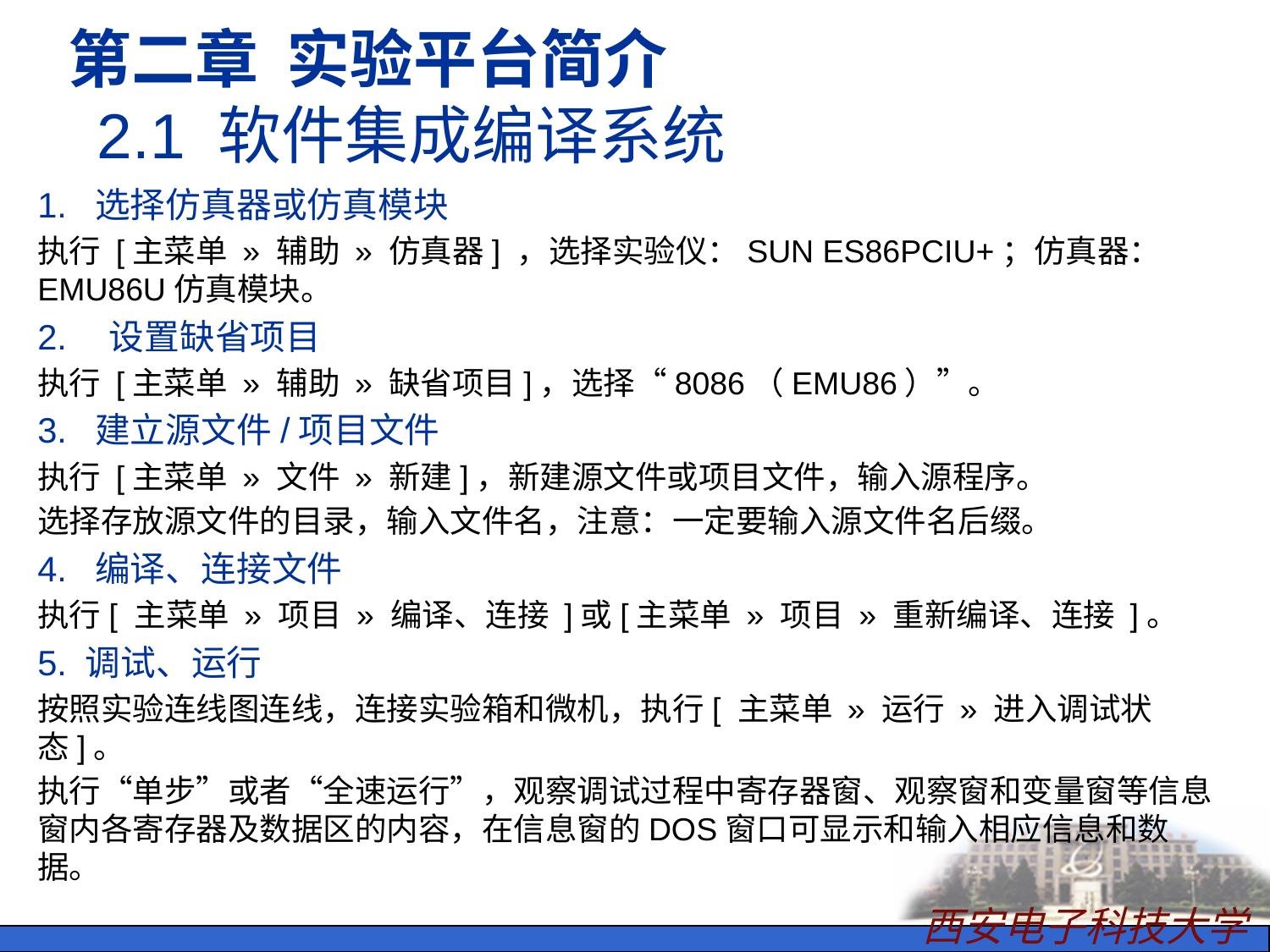

# 第二章  实验平台简介 2.1 软件集成编译系统
1.  选择仿真器或仿真模块
执行 [主菜单 » 辅助 » 仿真器] ，选择实验仪：SUN ES86PCIU+；仿真器：EMU86U仿真模块。
设置缺省项目
执行 [主菜单 » 辅助 » 缺省项目]，选择“8086（EMU86）”。
3.  建立源文件/项目文件
执行 [主菜单 » 文件 » 新建]，新建源文件或项目文件，输入源程序。
选择存放源文件的目录，输入文件名，注意：一定要输入源文件名后缀。
4.  编译、连接文件
执行[ 主菜单 » 项目 » 编译、连接 ]或[主菜单 » 项目 » 重新编译、连接 ]。
调试、运行
按照实验连线图连线，连接实验箱和微机，执行[ 主菜单 » 运行 » 进入调试状态]。
执行“单步”或者“全速运行”，观察调试过程中寄存器窗、观察窗和变量窗等信息窗内各寄存器及数据区的内容，在信息窗的DOS窗口可显示和输入相应信息和数据。